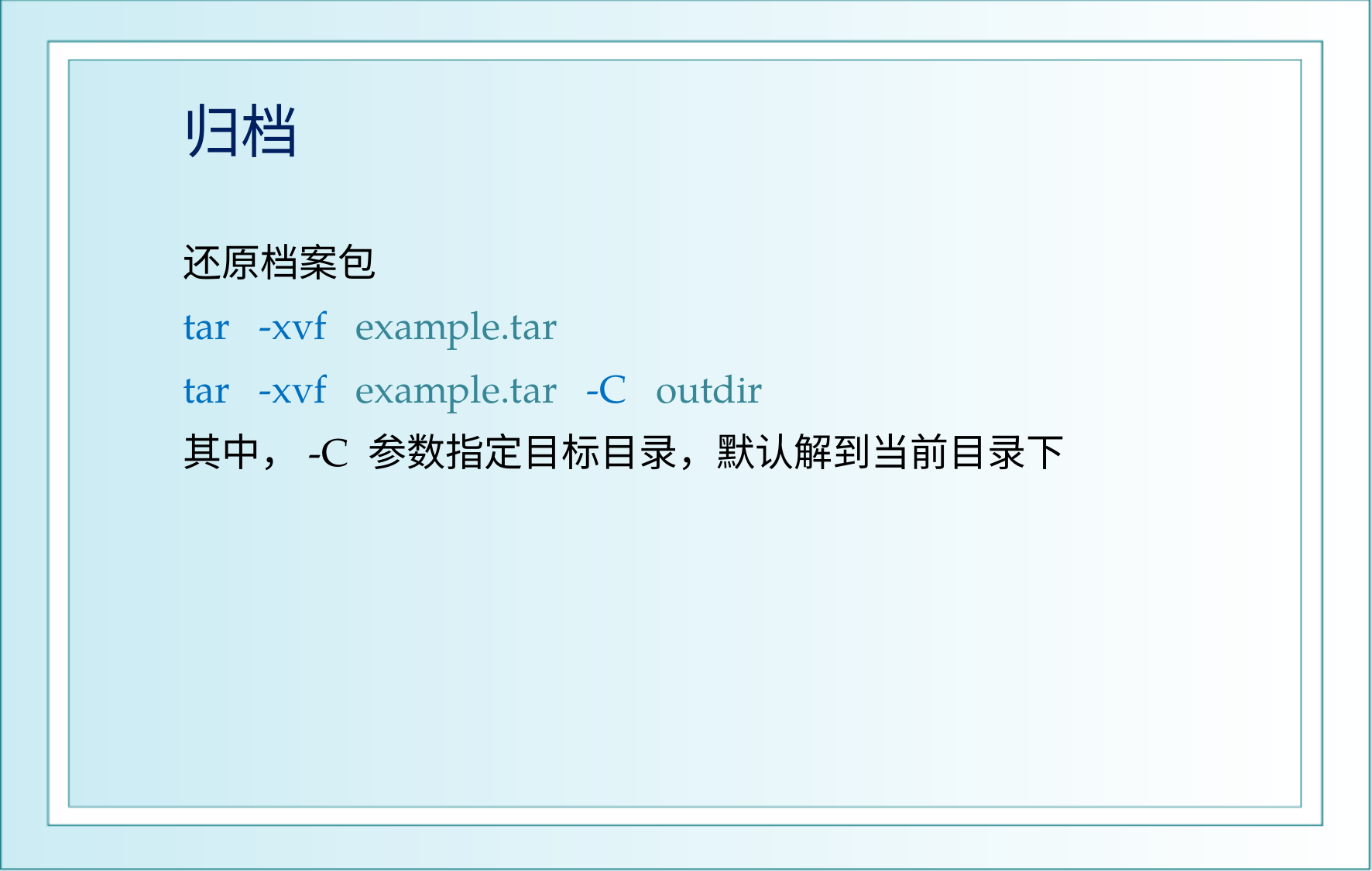

# 归档
还原档案包
tar   -xvf   example.tar
tar   -xvf   example.tar   -C   outdir
其中，-C 参数指定目标目录，默认解到当前目录下